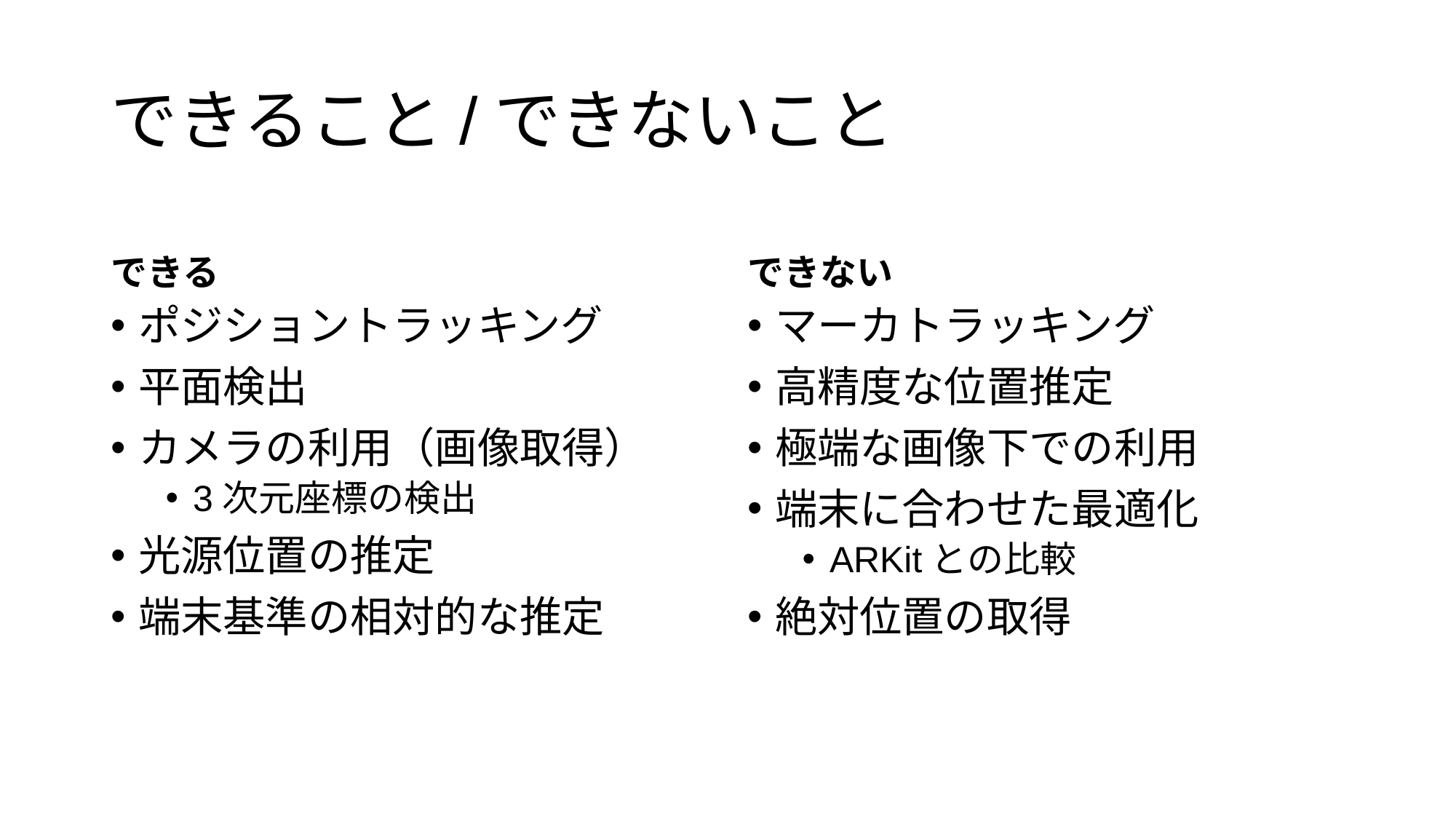

# できること/できないこと
できる
できない
ポジショントラッキング
平面検出
カメラの利用（画像取得）
3次元座標の検出
光源位置の推定
端末基準の相対的な推定

マーカトラッキング
高精度な位置推定
極端な画像下での利用
端末に合わせた最適化
ARKitとの比較
絶対位置の取得